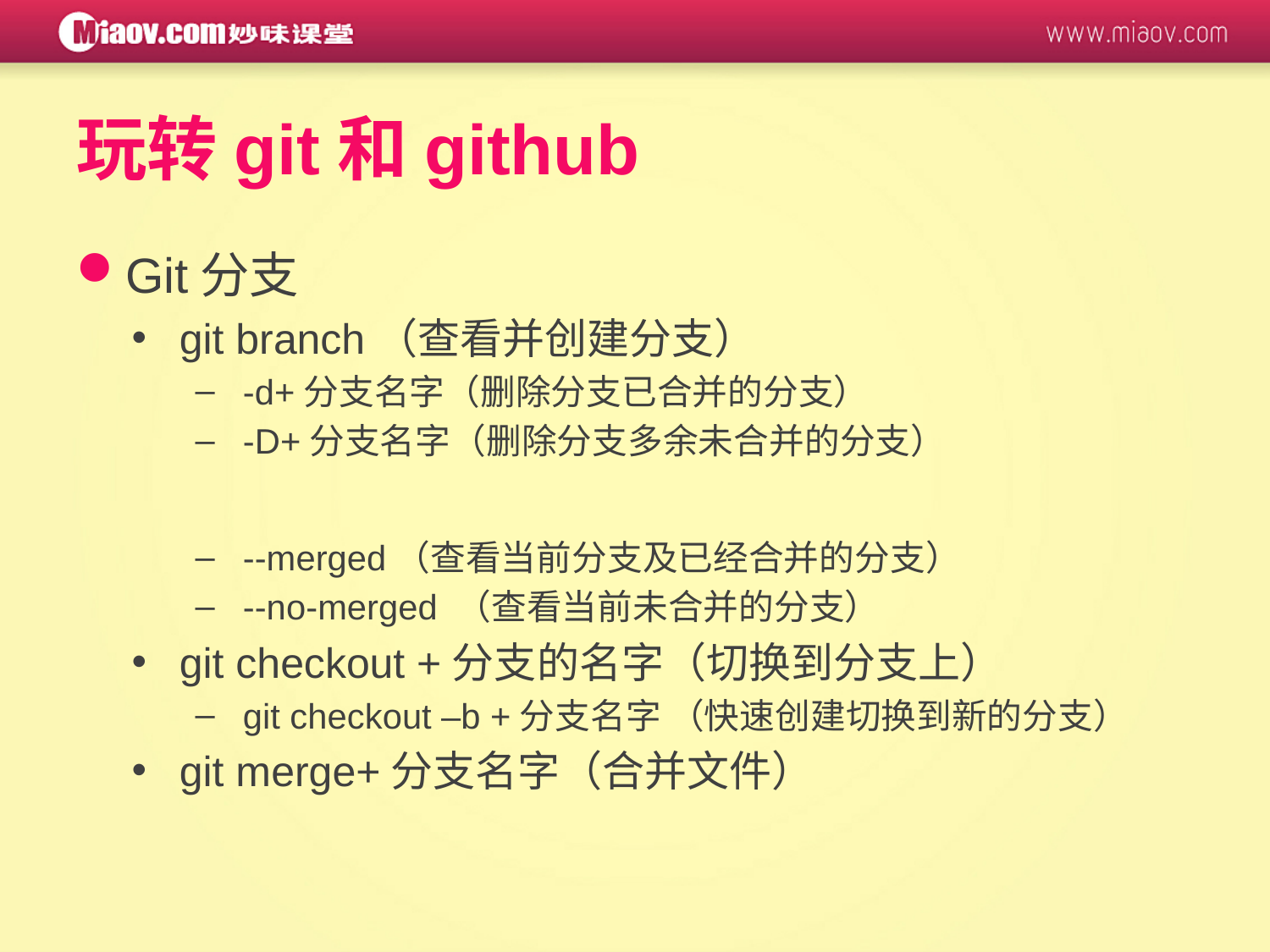

# 玩转git和github
Git分支
git branch（查看并创建分支）
-d+分支名字（删除分支已合并的分支）
-D+分支名字（删除分支多余未合并的分支）

--merged（查看当前分支及已经合并的分支）
--no-merged （查看当前未合并的分支）
git checkout +分支的名字（切换到分支上）
git checkout –b +分支名字 （快速创建切换到新的分支）
git merge+分支名字（合并文件）